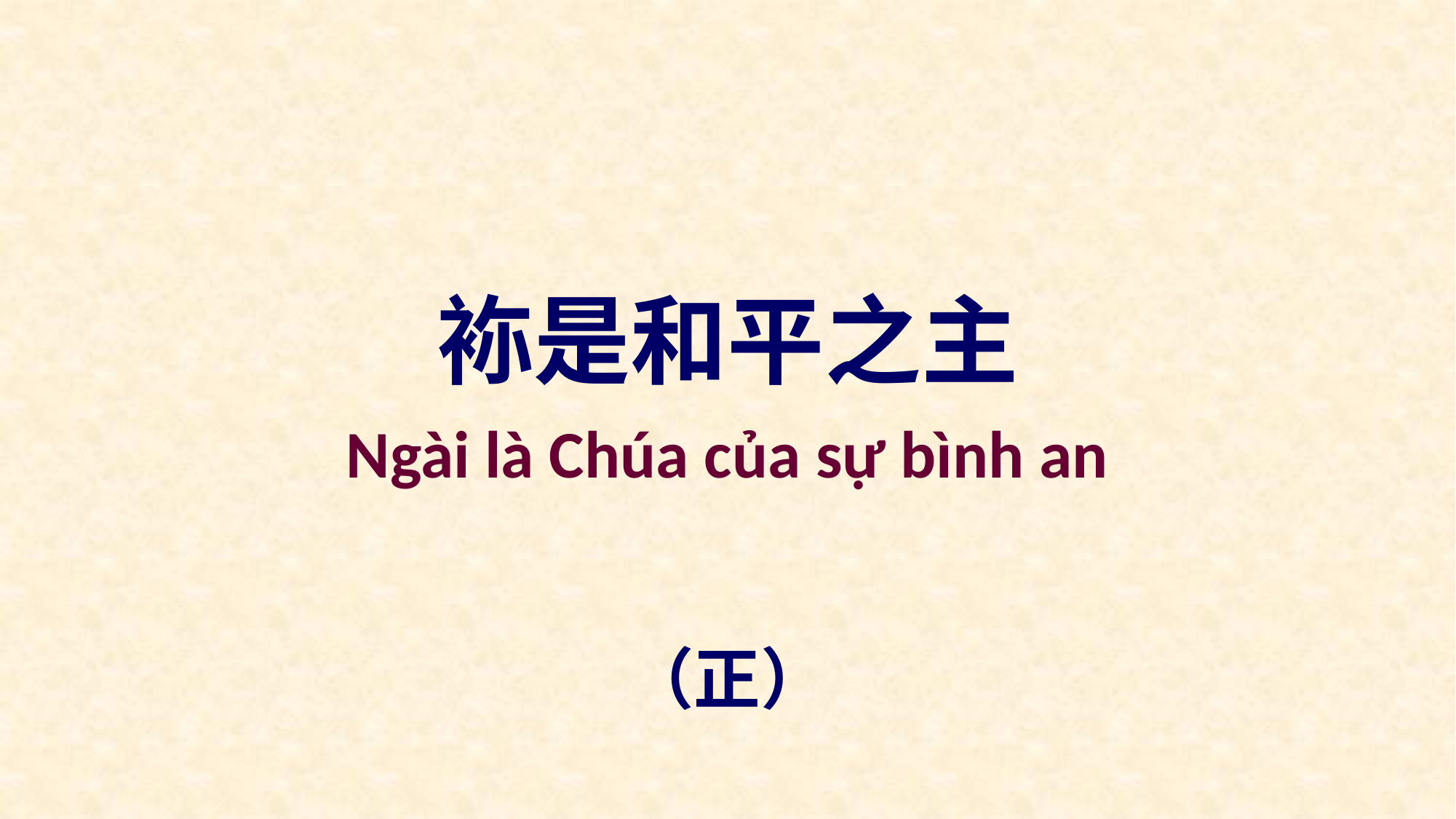

袮是和平之主
Ngài là Chúa của sự bình an
（正）